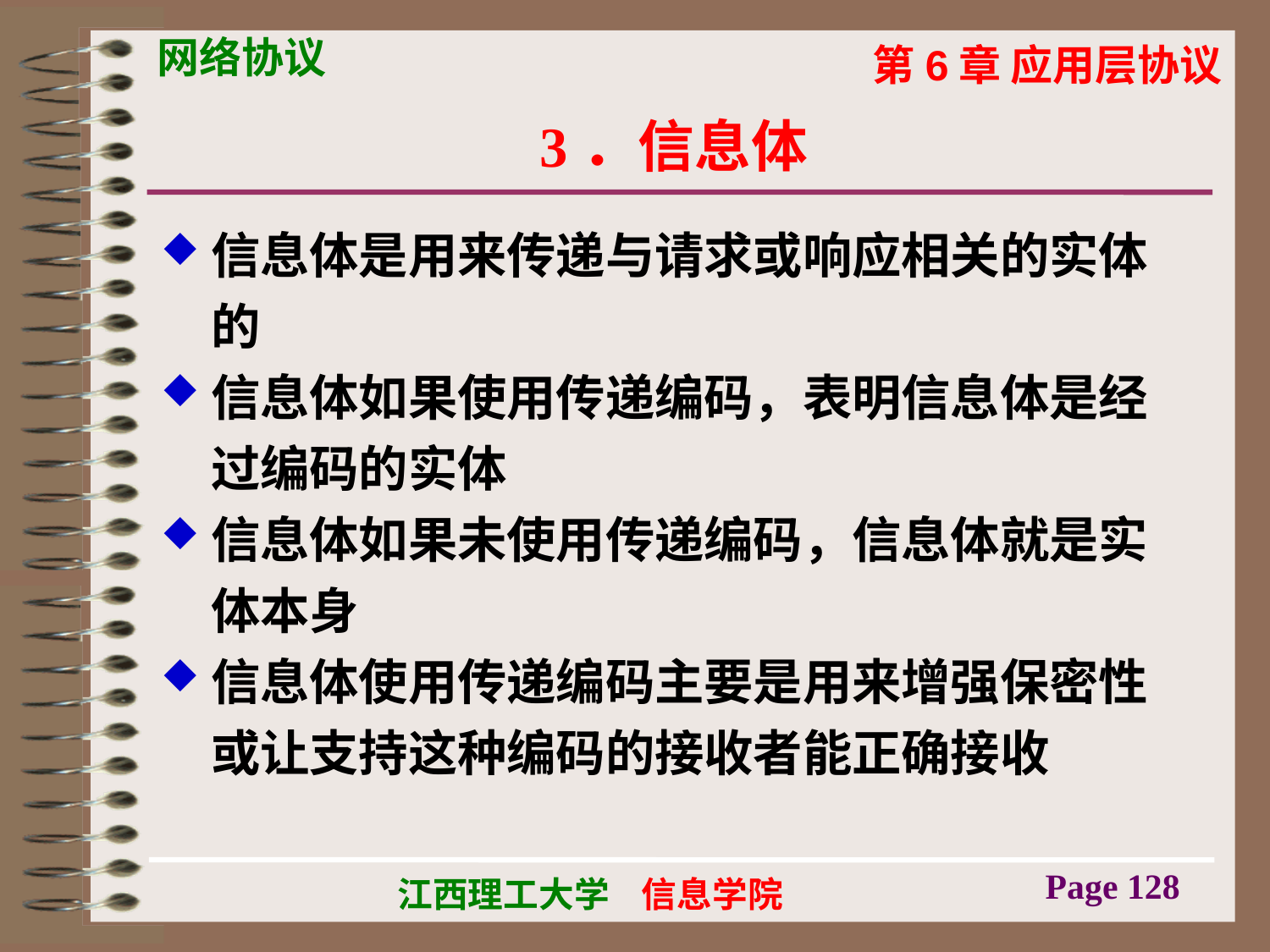

# 3．信息体
信息体是用来传递与请求或响应相关的实体的
信息体如果使用传递编码，表明信息体是经过编码的实体
信息体如果未使用传递编码，信息体就是实体本身
信息体使用传递编码主要是用来增强保密性或让支持这种编码的接收者能正确接收
Page 128